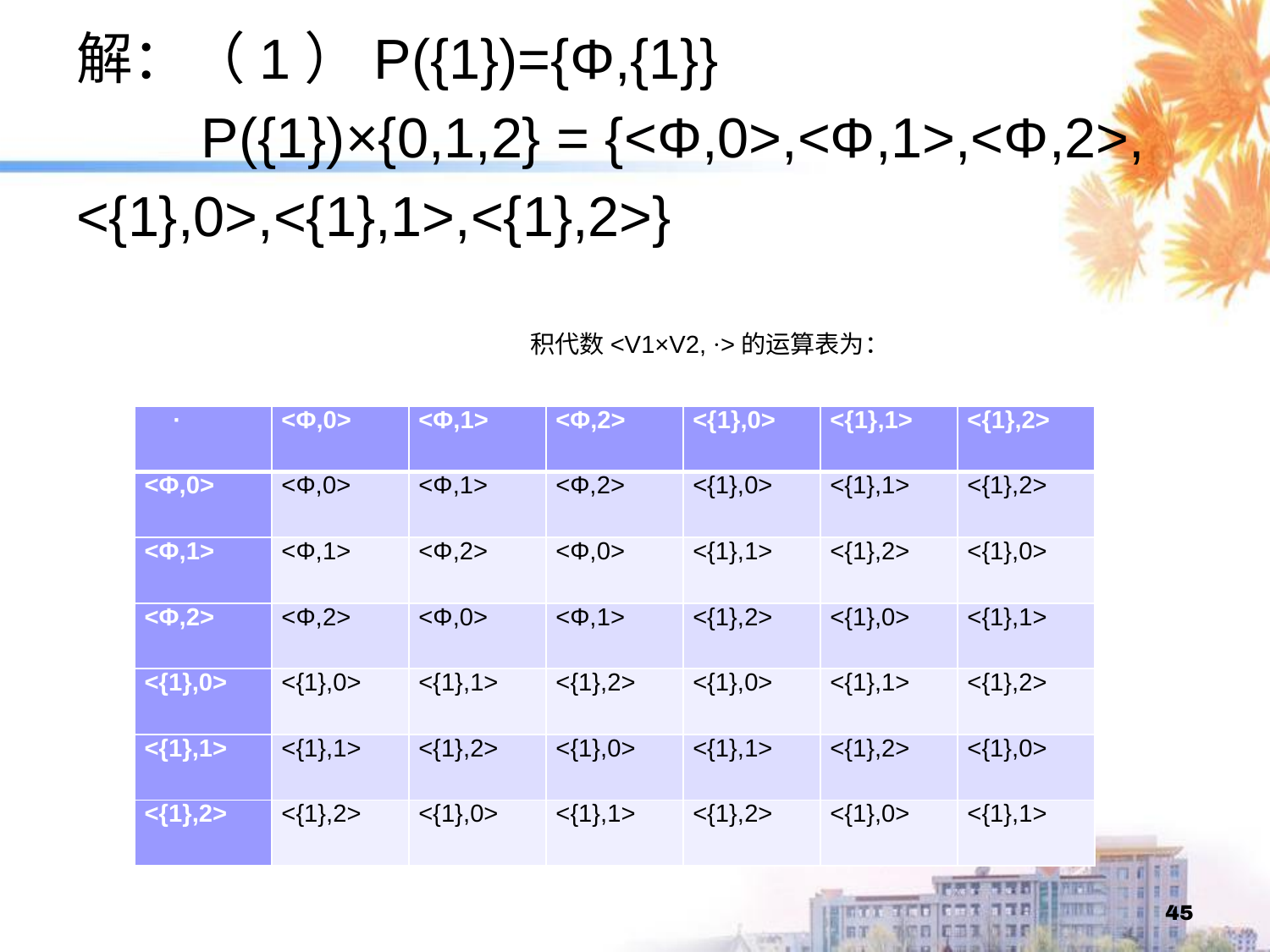

#
解：（1）P({1})={Φ,{1}}
        P({1})×{0,1,2} = {<Φ,0>,<Φ,1>,<Φ,2>,
<{1},0>,<{1},1>,<{1},2>}

积代数<V1×V2, ·>的运算表为：

| · | <Φ,0> | <Φ,1> | <Φ,2> | <{1},0> | <{1},1> | <{1},2> |
| --- | --- | --- | --- | --- | --- | --- |
| <Φ,0> | <Φ,0> | <Φ,1> | <Φ,2> | <{1},0> | <{1},1> | <{1},2> |
| <Φ,1> | <Φ,1> | <Φ,2> | <Φ,0> | <{1},1> | <{1},2> | <{1},0> |
| <Φ,2> | <Φ,2> | <Φ,0> | <Φ,1> | <{1},2> | <{1},0> | <{1},1> |
| <{1},0> | <{1},0> | <{1},1> | <{1},2> | <{1},0> | <{1},1> | <{1},2> |
| <{1},1> | <{1},1> | <{1},2> | <{1},0> | <{1},1> | <{1},2> | <{1},0> |
| <{1},2> | <{1},2> | <{1},0> | <{1},1> | <{1},2> | <{1},0> | <{1},1> |
45